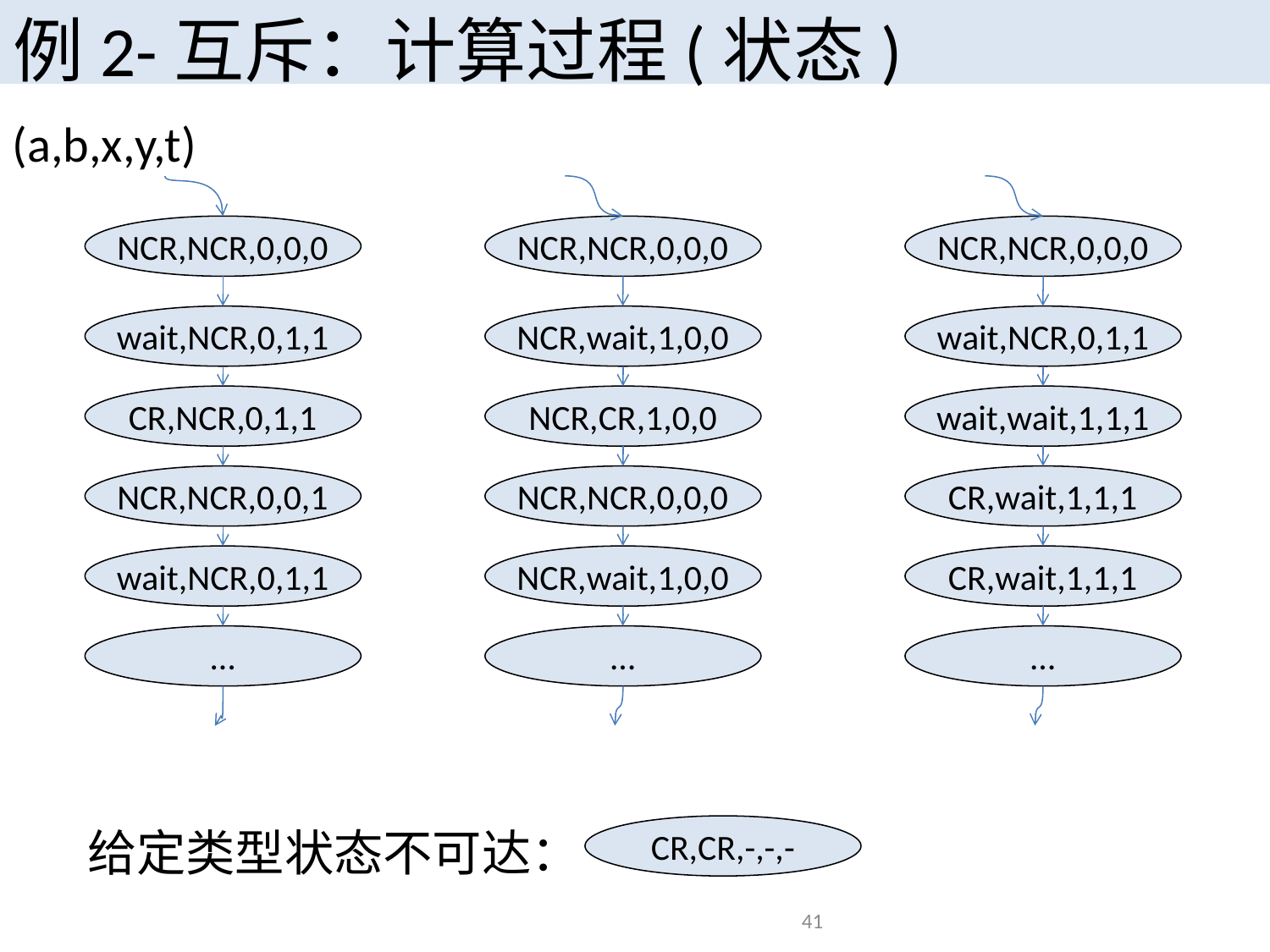

例2-互斥：计算过程(状态)
(a,b,x,y,t)
NCR,NCR,0,0,0
NCR,NCR,0,0,0
NCR,NCR,0,0,0
wait,NCR,0,1,1
NCR,wait,1,0,0
wait,NCR,0,1,1
CR,NCR,0,1,1
NCR,CR,1,0,0
wait,wait,1,1,1
NCR,NCR,0,0,1
NCR,NCR,0,0,0
CR,wait,1,1,1
wait,NCR,0,1,1
NCR,wait,1,0,0
CR,wait,1,1,1
…
…
…
给定类型状态不可达：
CR,CR,-,-,-

41